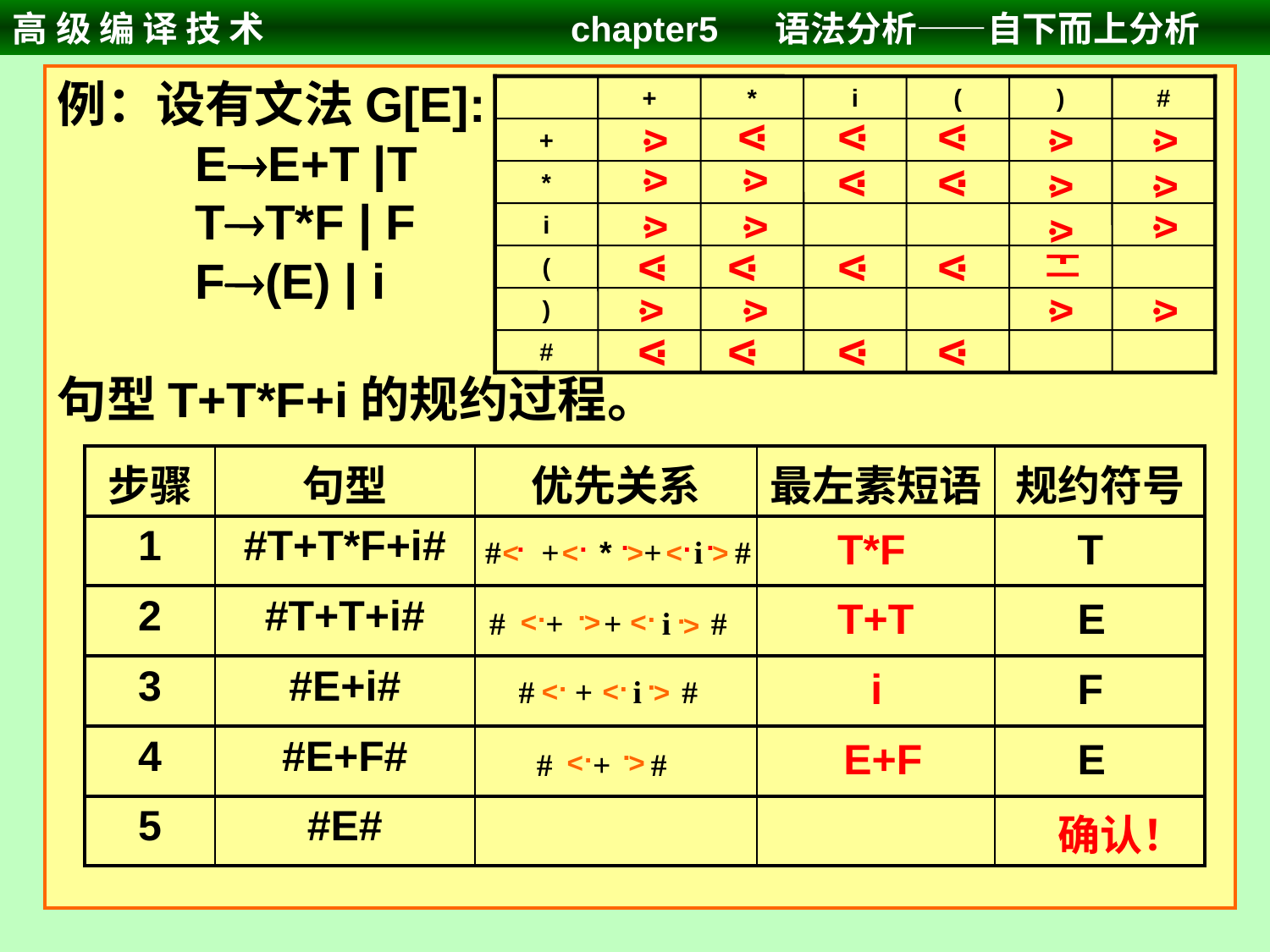

例：设有文法G[E]:
          E→E+T |T
          T→T*F | F
          F→(E) | i
句型T+T*F+i的规约过程。

+

*

i

(

)

#

.
.
.
.
.
.
<
<
<
>
>
>
+

.
.
.
.
.
.
<
<
>
>
>
>
*

.
.
.
.
>
>
>
>
i

.
.
.
.
.
<
<
<
<
(

.
.
.
.

>
>
>
>
)

.
.
.
.
<
<
<
<
#

| 步骤 | 句型 | 优先关系 | 最左素短语 | 规约符号 |
| --- | --- | --- | --- | --- |
.
>
.
>
.
<
.
<
.
<
#     +     *    +    i    #
T*F
T
| 1 | #T+T\*F+i# |  |  |  |
| --- | --- | --- | --- | --- |
T+T
E
| 2 | #T+T+i# |  |  |  |
| --- | --- | --- | --- | --- |
.
>
.
<
.
<
.
>
#     +     +     i     #
.
>
.
<
.
<
#     +     i     #
i
F
| 3 | #E+i# |  |  |  |
| --- | --- | --- | --- | --- |
.
>
.
<
#     +     #
E+F
E
| 4 | #E+F# |  |  |  |
| --- | --- | --- | --- | --- |
| 5 | #E# |  |  |  |
| --- | --- | --- | --- | --- |
确认！